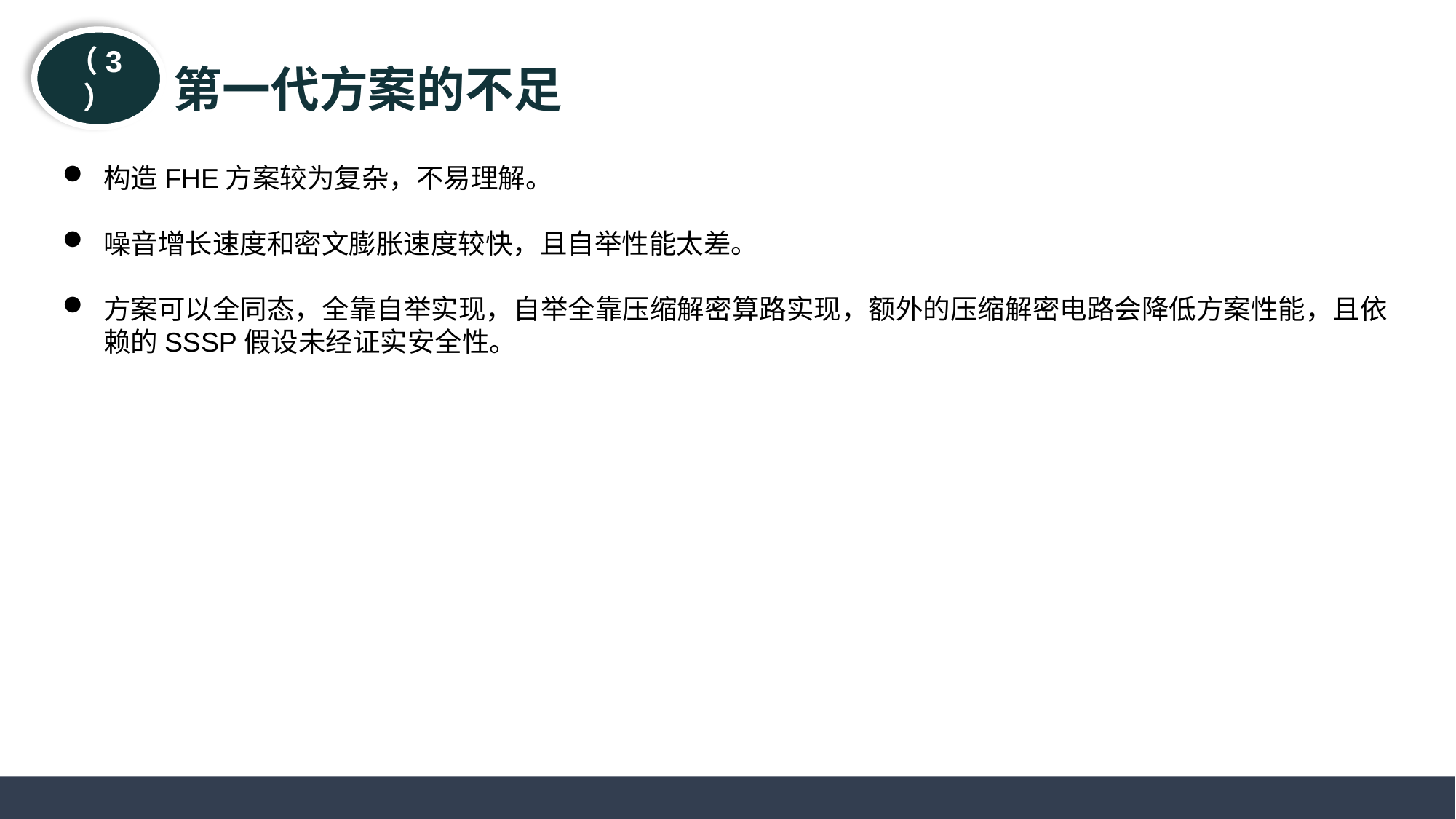

（3）
第一代方案的不足

构造FHE方案较为复杂，不易理解。

噪音增长速度和密文膨胀速度较快，且自举性能太差。

方案可以全同态，全靠自举实现，自举全靠压缩解密算路实现，额外的压缩解密电路会降低方案性能，且依赖的SSSP假设未经证实安全性。